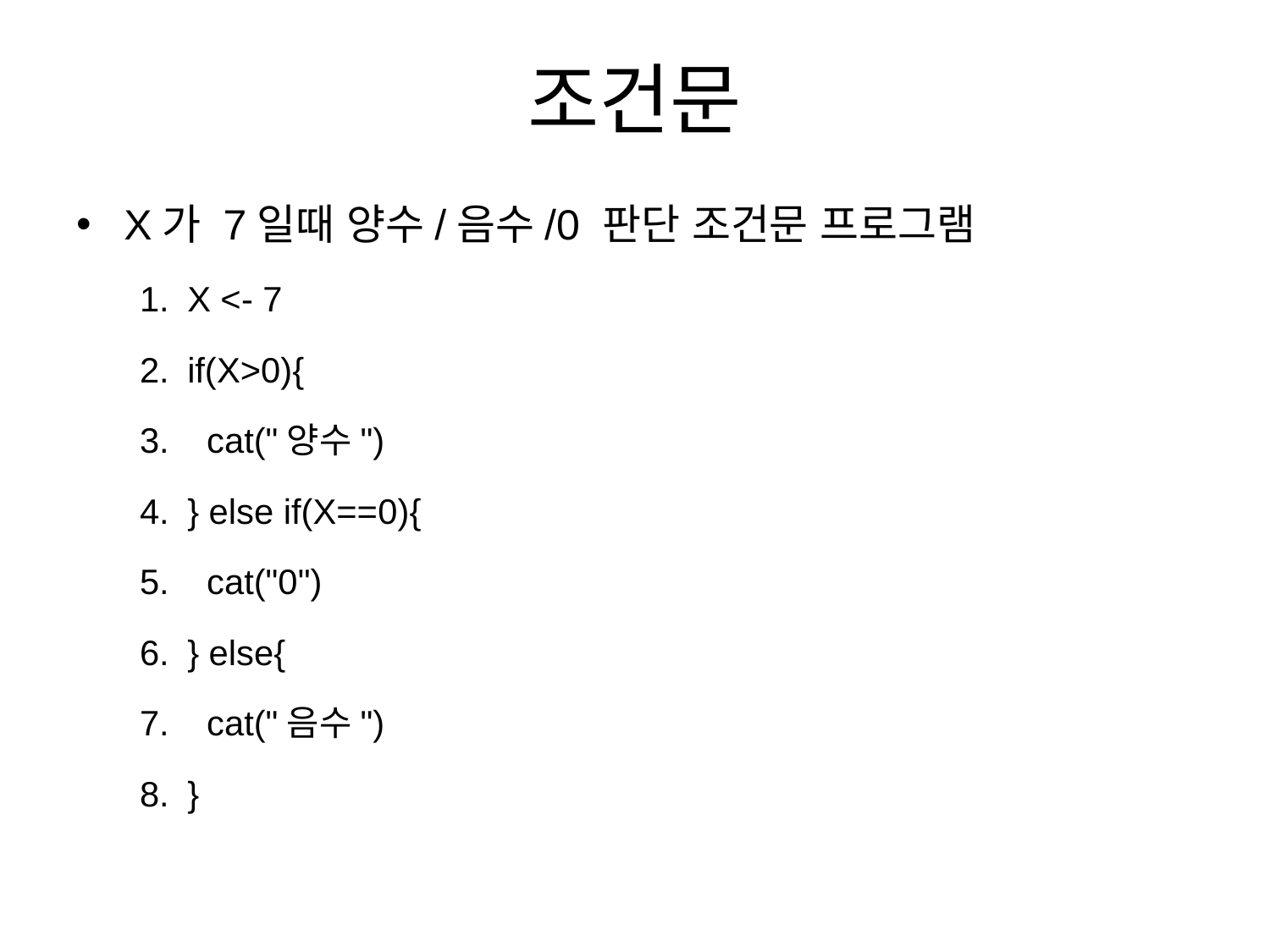

# 조건문
X가 7일때 양수/음수/0 판단 조건문 프로그램
X <- 7
if(X>0){
  cat("양수")
} else if(X==0){
  cat("0")
} else{
  cat("음수")
}